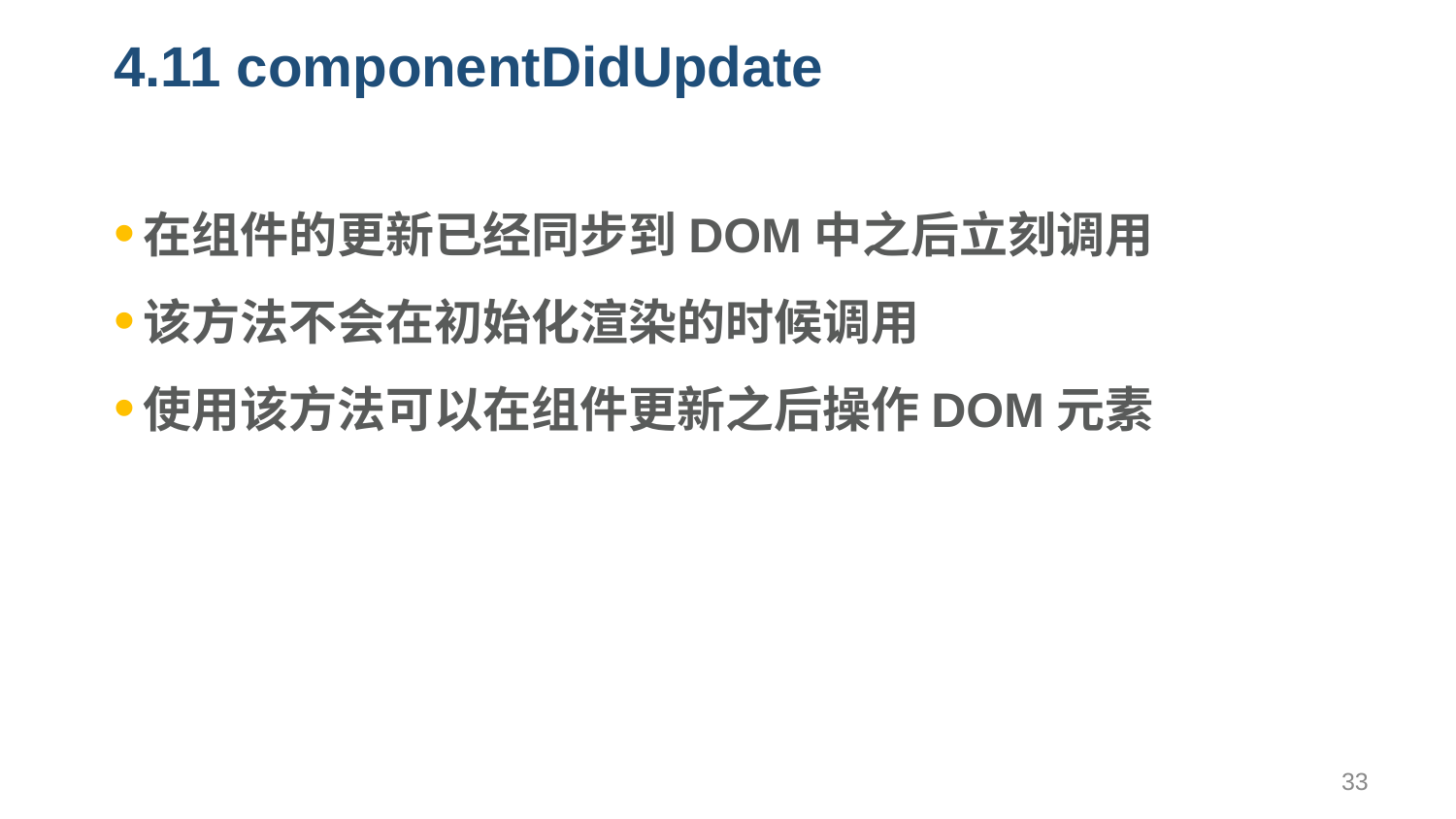

# 4.11 componentDidUpdate
在组件的更新已经同步到DOM中之后立刻调用
该方法不会在初始化渲染的时候调用
使用该方法可以在组件更新之后操作DOM元素
33